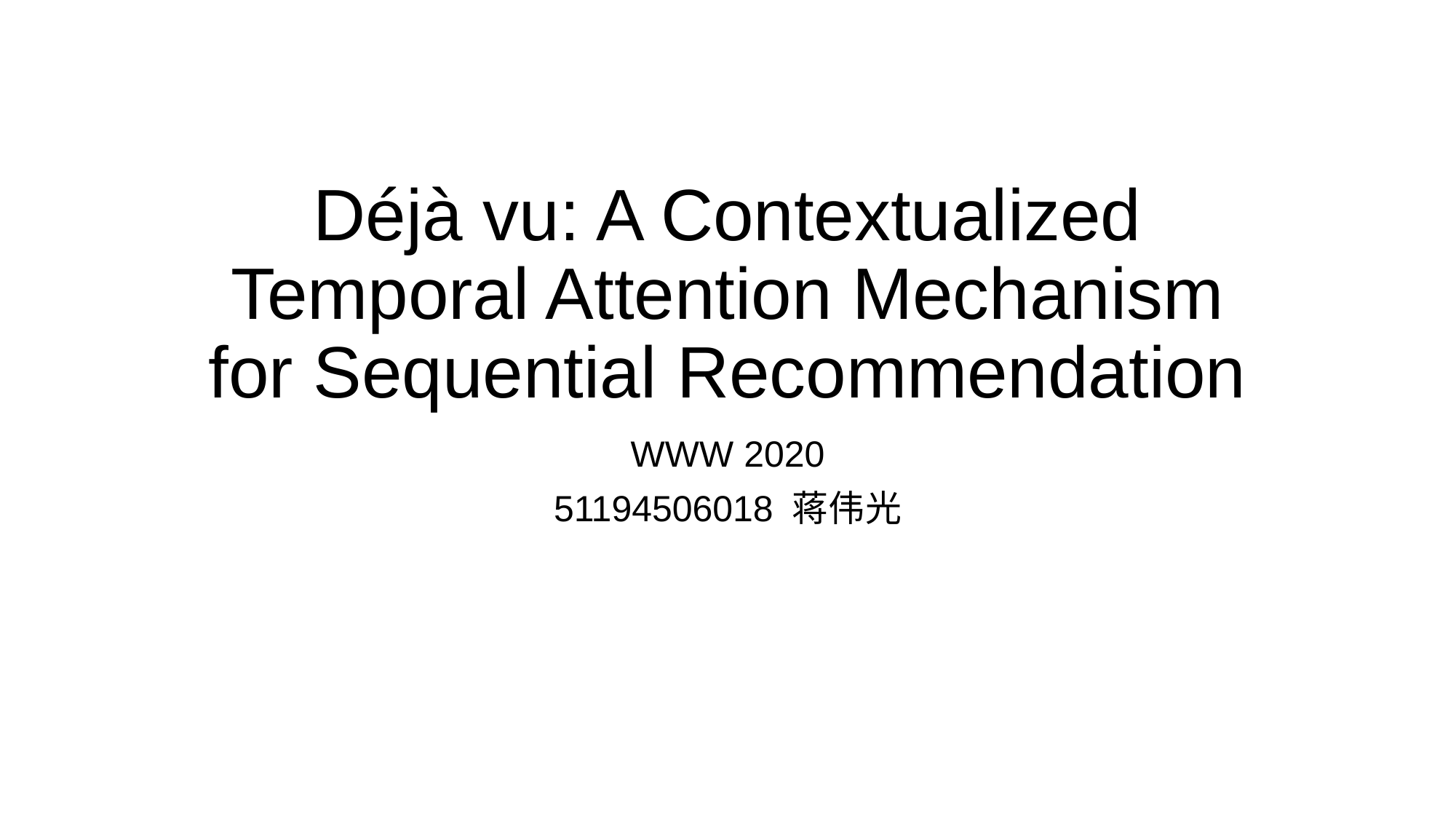

# Déjà vu: A Contextualized Temporal Attention Mechanism for Sequential Recommendation
WWW 2020
51194506018 蒋伟光